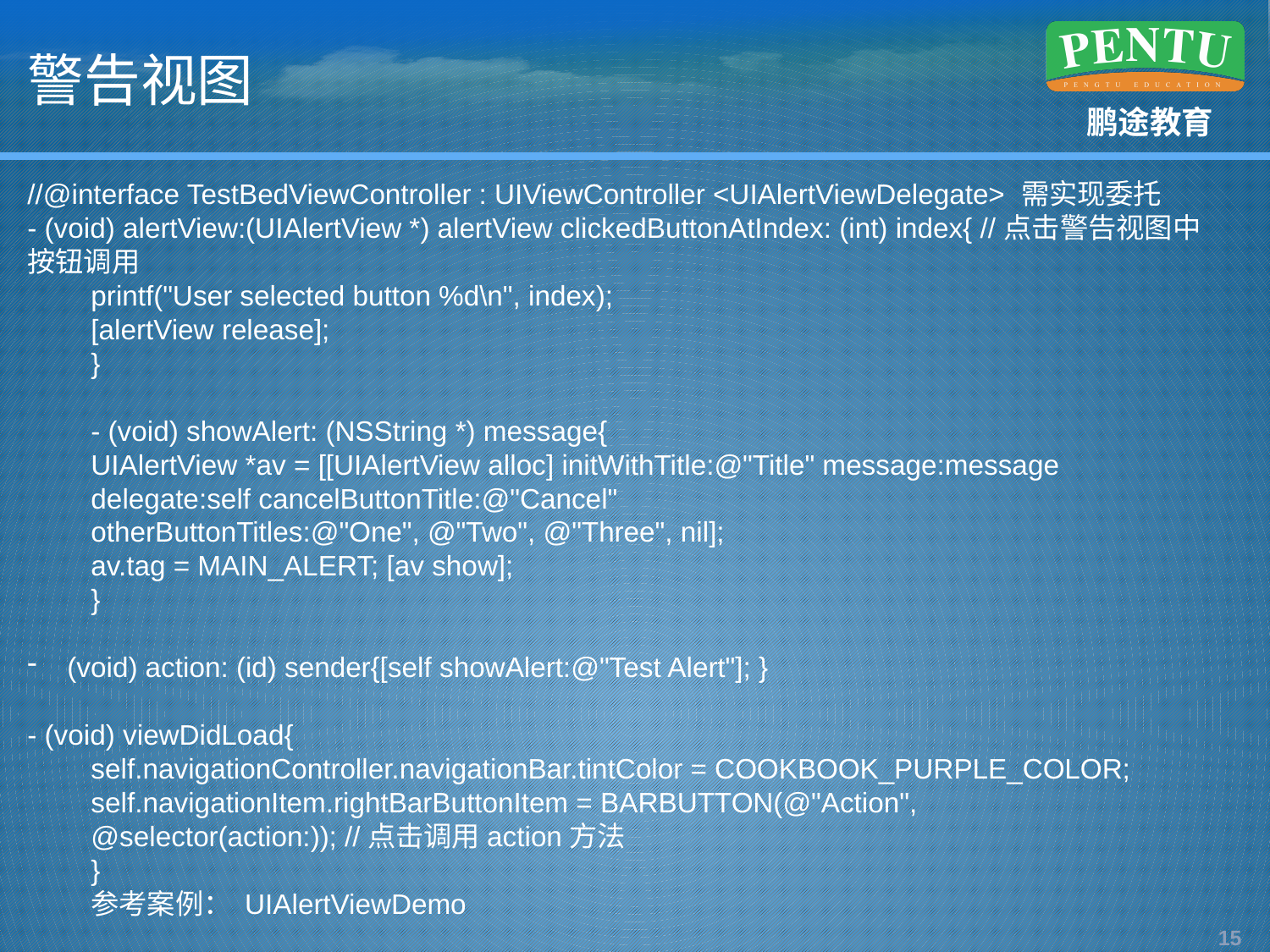

# 警告视图
//@interface TestBedViewController : UIViewController <UIAlertViewDelegate> 需实现委托
- (void) alertView:(UIAlertView *) alertView clickedButtonAtIndex: (int) index{ //点击警告视图中按钮调用
printf("User selected button %d\n", index);
[alertView release];
}

- (void) showAlert: (NSString *) message{
UIAlertView *av = [[UIAlertView alloc] initWithTitle:@"Title" message:message delegate:self cancelButtonTitle:@"Cancel"
otherButtonTitles:@"One", @"Two", @"Three", nil];
av.tag = MAIN_ALERT; [av show];
}

(void) action: (id) sender{[self showAlert:@"Test Alert"]; }

- (void) viewDidLoad{
self.navigationController.navigationBar.tintColor = COOKBOOK_PURPLE_COLOR;
self.navigationItem.rightBarButtonItem = BARBUTTON(@"Action", @selector(action:)); //点击调用action方法
}
参考案例： UIAlertViewDemo
15